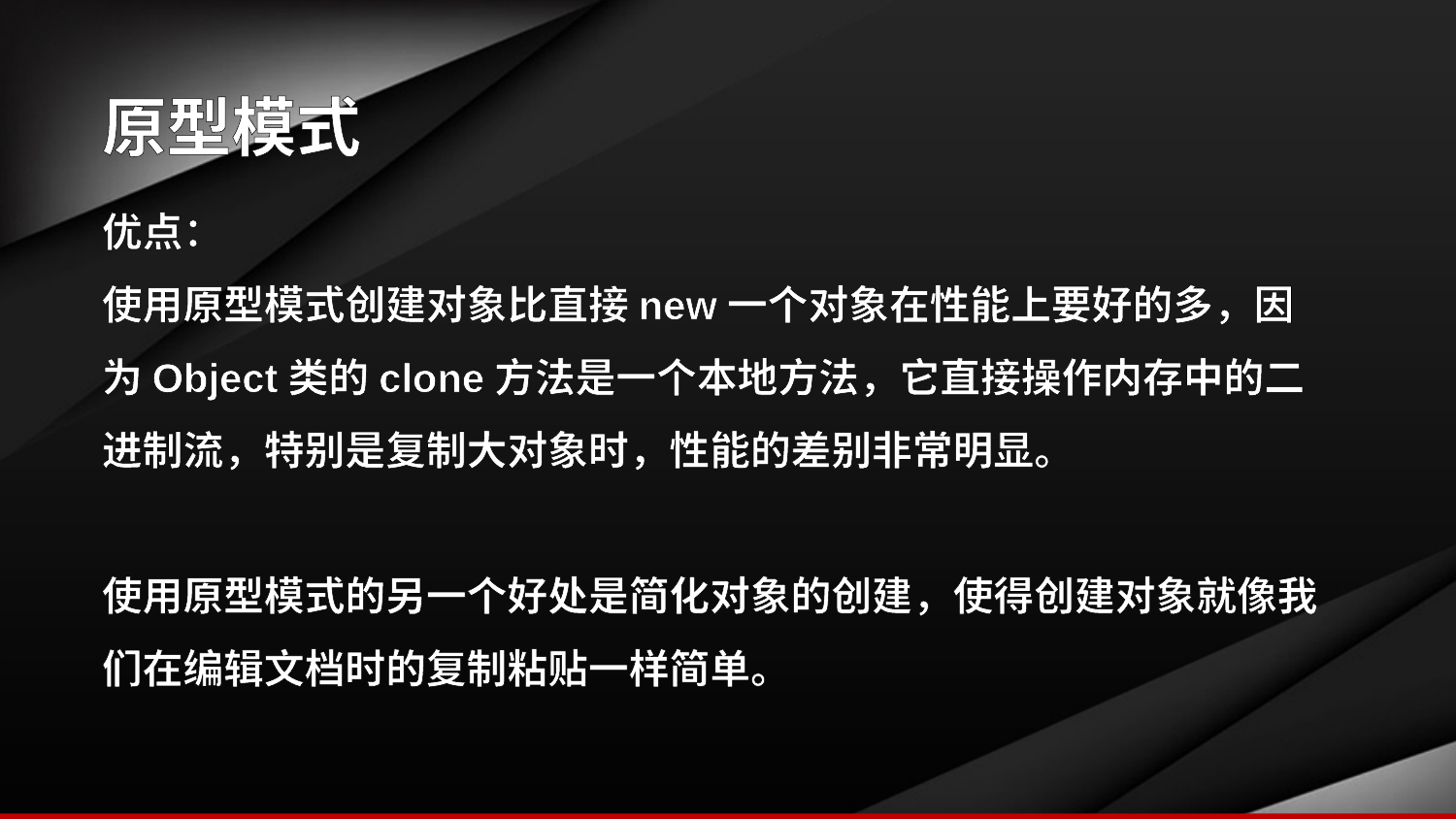

原型模式
优点：
使用原型模式创建对象比直接new一个对象在性能上要好的多，因为Object类的clone方法是一个本地方法，它直接操作内存中的二进制流，特别是复制大对象时，性能的差别非常明显。

使用原型模式的另一个好处是简化对象的创建，使得创建对象就像我们在编辑文档时的复制粘贴一样简单。